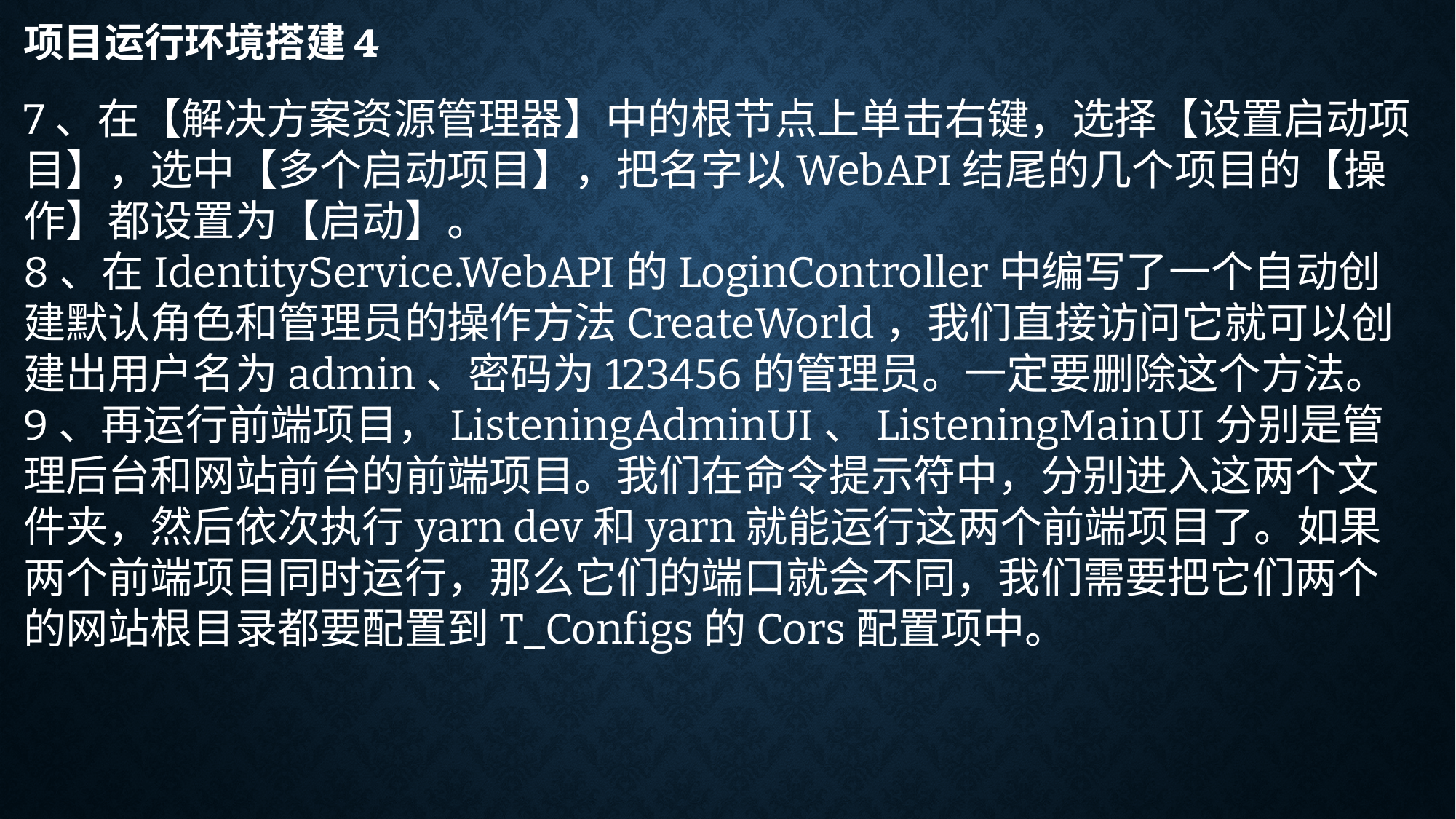

# 项目运行环境搭建4
7、在【解决方案资源管理器】中的根节点上单击右键，选择【设置启动项目】，选中【多个启动项目】，把名字以WebAPI结尾的几个项目的【操作】都设置为【启动】。
8、在IdentityService.WebAPI的LoginController中编写了一个自动创建默认角色和管理员的操作方法CreateWorld，我们直接访问它就可以创建出用户名为admin、密码为123456的管理员。一定要删除这个方法。
9、再运行前端项目，ListeningAdminUI、ListeningMainUI分别是管理后台和网站前台的前端项目。我们在命令提示符中，分别进入这两个文件夹，然后依次执行yarn dev和yarn就能运行这两个前端项目了。如果两个前端项目同时运行，那么它们的端口就会不同，我们需要把它们两个的网站根目录都要配置到T_Configs的Cors配置项中。